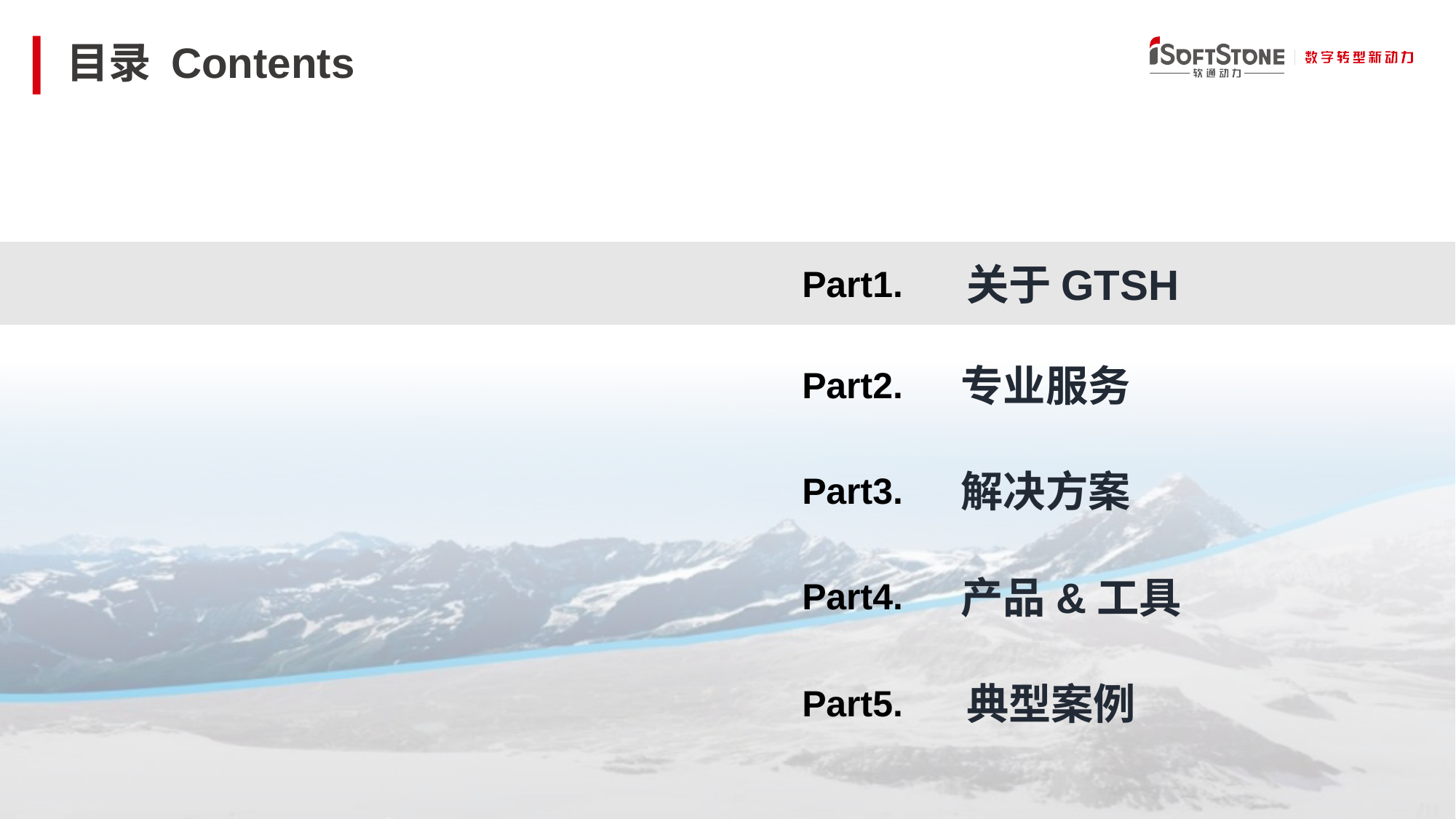

# 目录 Contents

关于GTSH
Part1.
专业服务
Part2.
解决方案
Part3.
产品&工具
Part4.
典型案例
Part5.